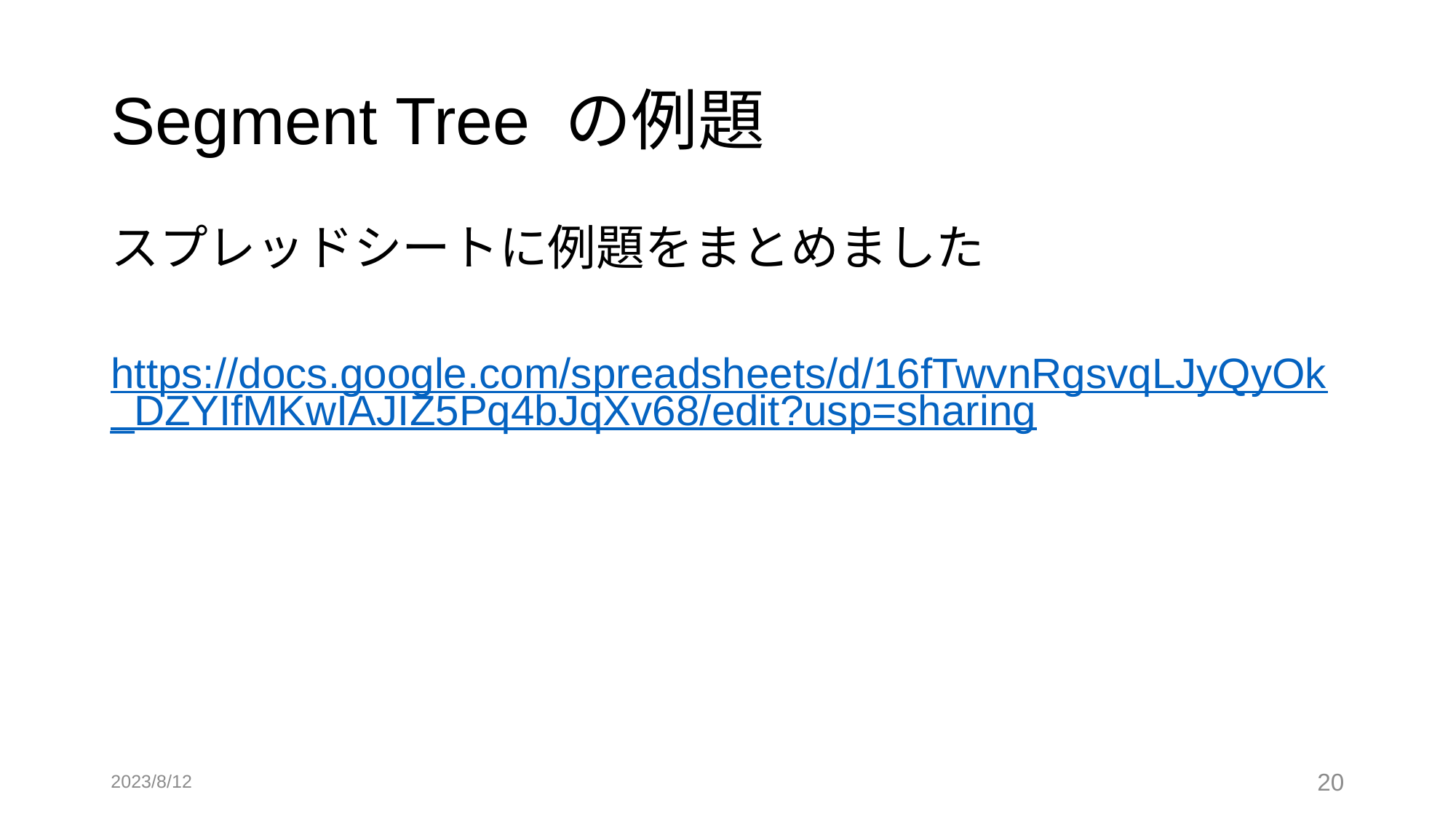

# Segment Tree の例題
スプレッドシートに例題をまとめました

https://docs.google.com/spreadsheets/d/16fTwvnRgsvqLJyQyOk_DZYIfMKwIAJIZ5Pq4bJqXv68/edit?usp=sharing
2023/8/12
20